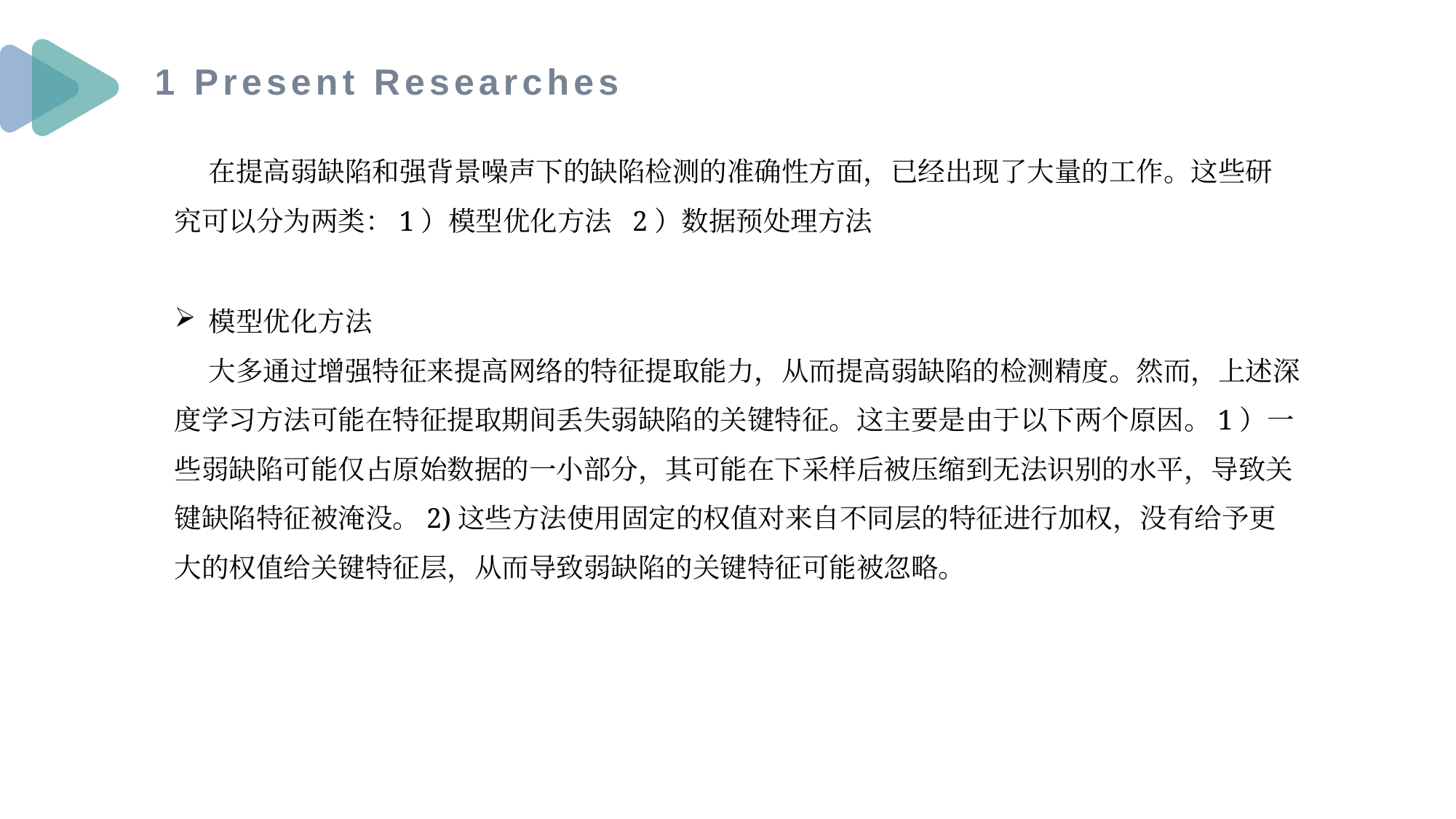

1 Present Researches
    在提高弱缺陷和强背景噪声下的缺陷检测的准确性方面，已经出现了大量的工作。这些研究可以分为两类：1）模型优化方法  2）数据预处理方法
模型优化方法
    大多通过增强特征来提高网络的特征提取能力，从而提高弱缺陷的检测精度。然而，上述深度学习方法可能在特征提取期间丢失弱缺陷的关键特征。这主要是由于以下两个原因。1）一些弱缺陷可能仅占原始数据的一小部分，其可能在下采样后被压缩到无法识别的水平，导致关键缺陷特征被淹没。2)这些方法使用固定的权值对来自不同层的特征进行加权，没有给予更大的权值给关键特征层，从而导致弱缺陷的关键特征可能被忽略。